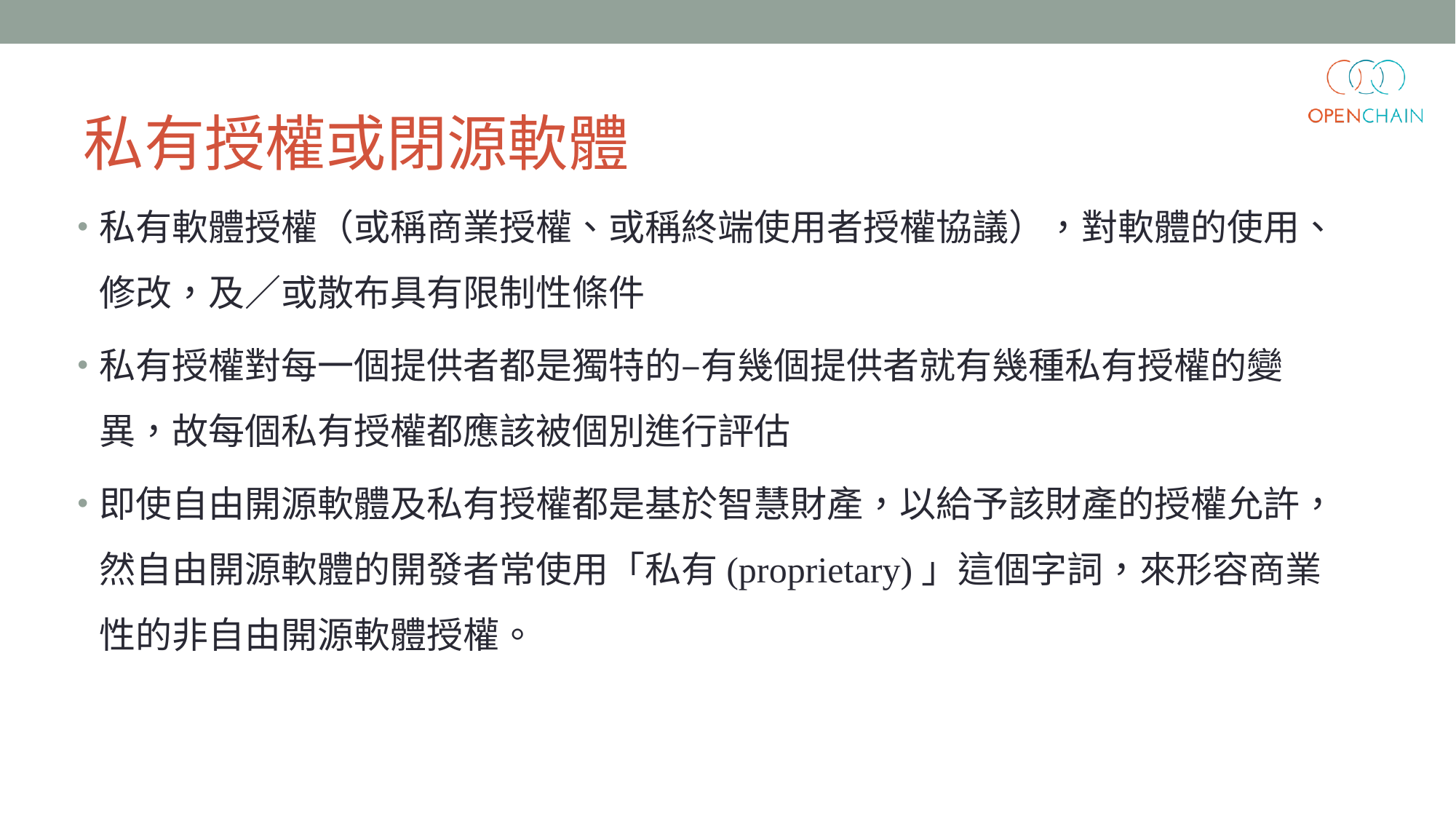

# 私有授權或閉源軟體
私有軟體授權（或稱商業授權、或稱終端使用者授權協議），對軟體的使用、修改，及／或散布具有限制性條件
私有授權對每一個提供者都是獨特的–有幾個提供者就有幾種私有授權的變異，故每個私有授權都應該被個別進行評估
即使自由開源軟體及私有授權都是基於智慧財產，以給予該財產的授權允許，然自由開源軟體的開發者常使用「私有(proprietary)」這個字詞，來形容商業性的非自由開源軟體授權。